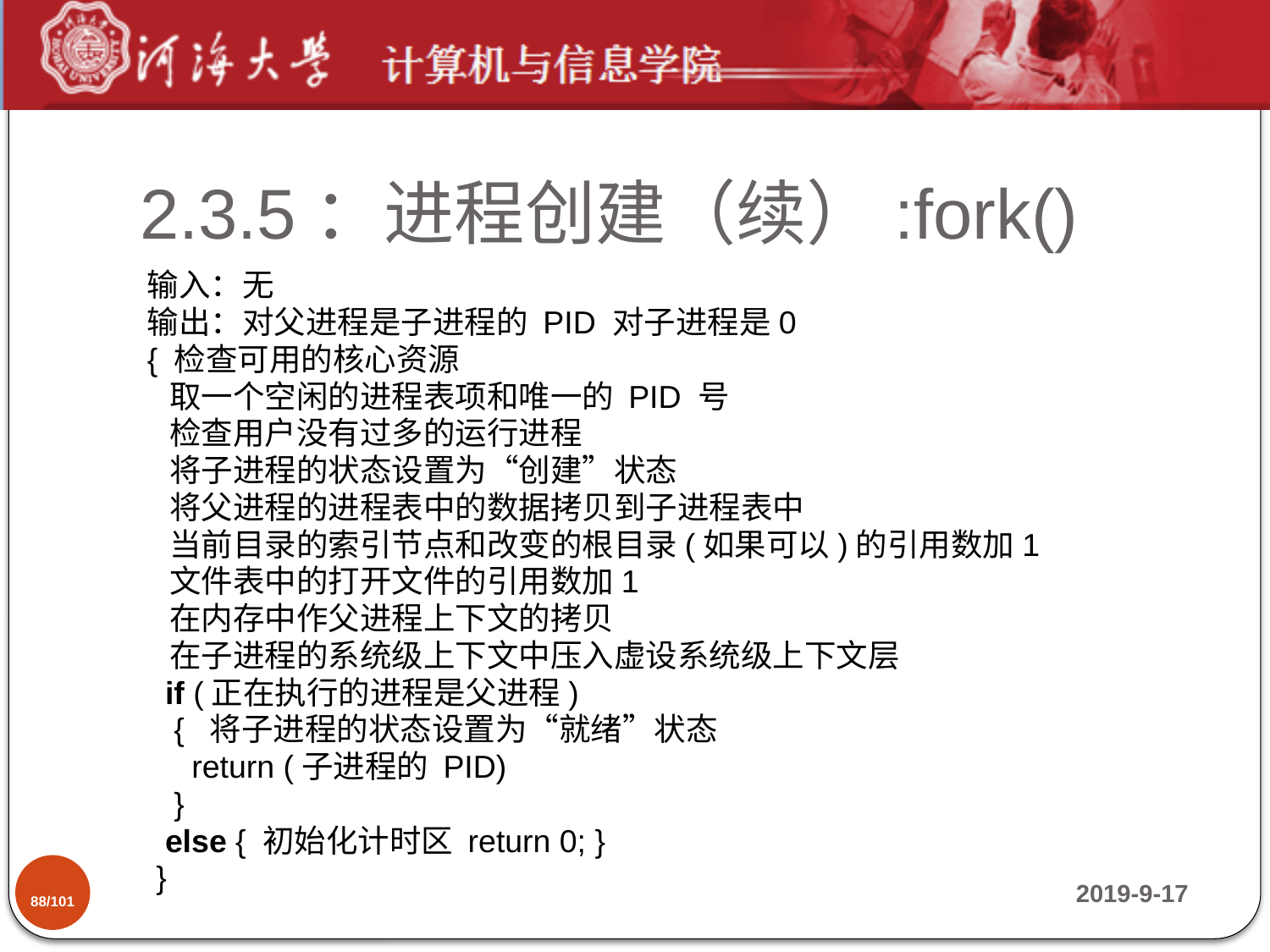

# 2.3.5：进程创建（续）:fork()
输入：无
输出：对父进程是子进程的 PID 对子进程是0
{ 检查可用的核心资源
  取一个空闲的进程表项和唯一的 PID 号
  检查用户没有过多的运行进程
  将子进程的状态设置为“创建”状态
  将父进程的进程表中的数据拷贝到子进程表中
  当前目录的索引节点和改变的根目录(如果可以)的引用数加1
  文件表中的打开文件的引用数加1
  在内存中作父进程上下文的拷贝
  在子进程的系统级上下文中压入虚设系统级上下文层
  if (正在执行的进程是父进程)
   {  将子进程的状态设置为“就绪”状态
     return (子进程的 PID)
   }
  else { 初始化计时区 return 0; }
 }
88/101
2019-9-17